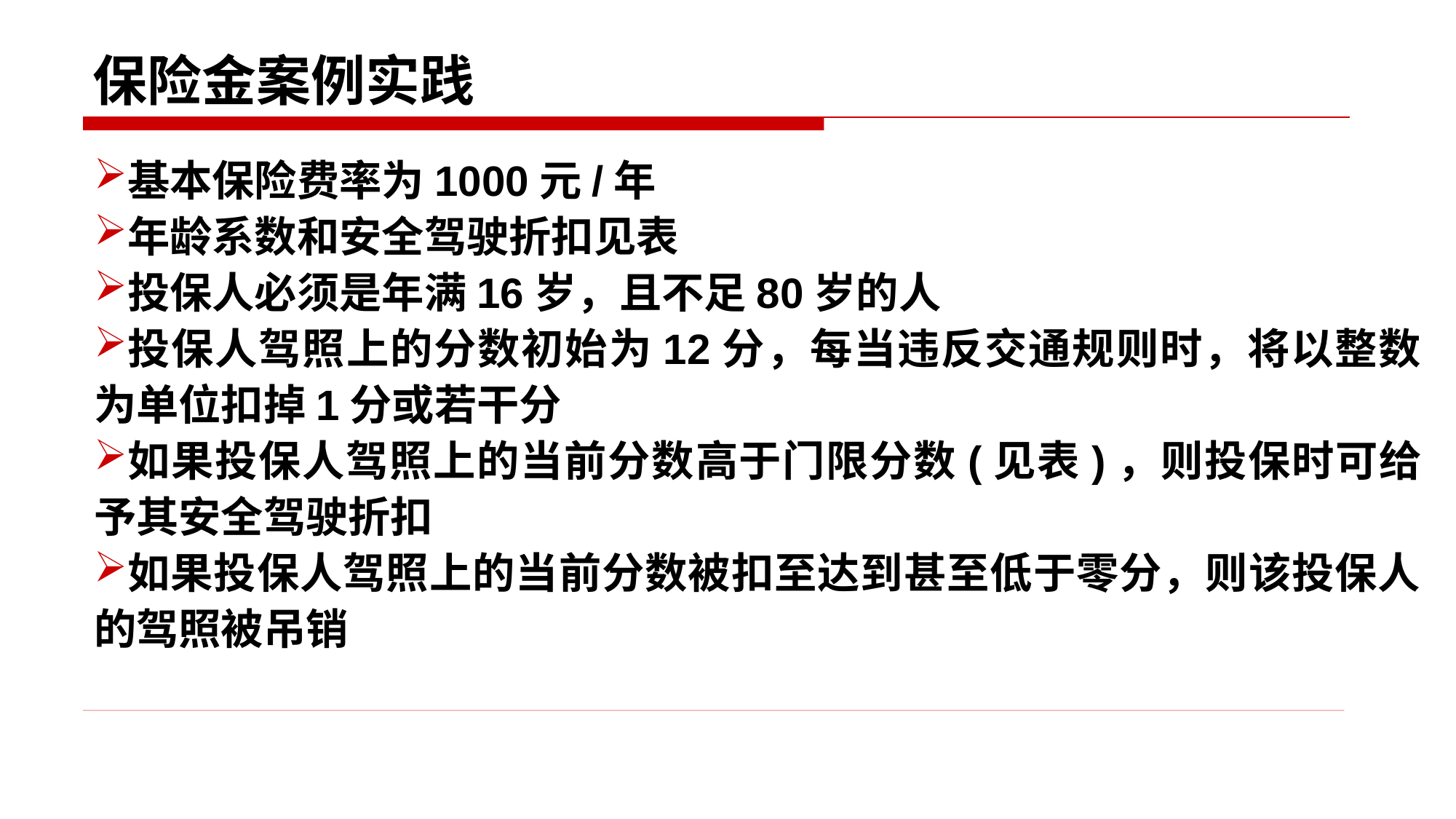

# 保险金案例实践
基本保险费率为1000元/年
年龄系数和安全驾驶折扣见表
投保人必须是年满16岁，且不足80岁的人
投保人驾照上的分数初始为12分，每当违反交通规则时，将以整数为单位扣掉1分或若干分
如果投保人驾照上的当前分数高于门限分数(见表)，则投保时可给予其安全驾驶折扣
如果投保人驾照上的当前分数被扣至达到甚至低于零分，则该投保人的驾照被吊销